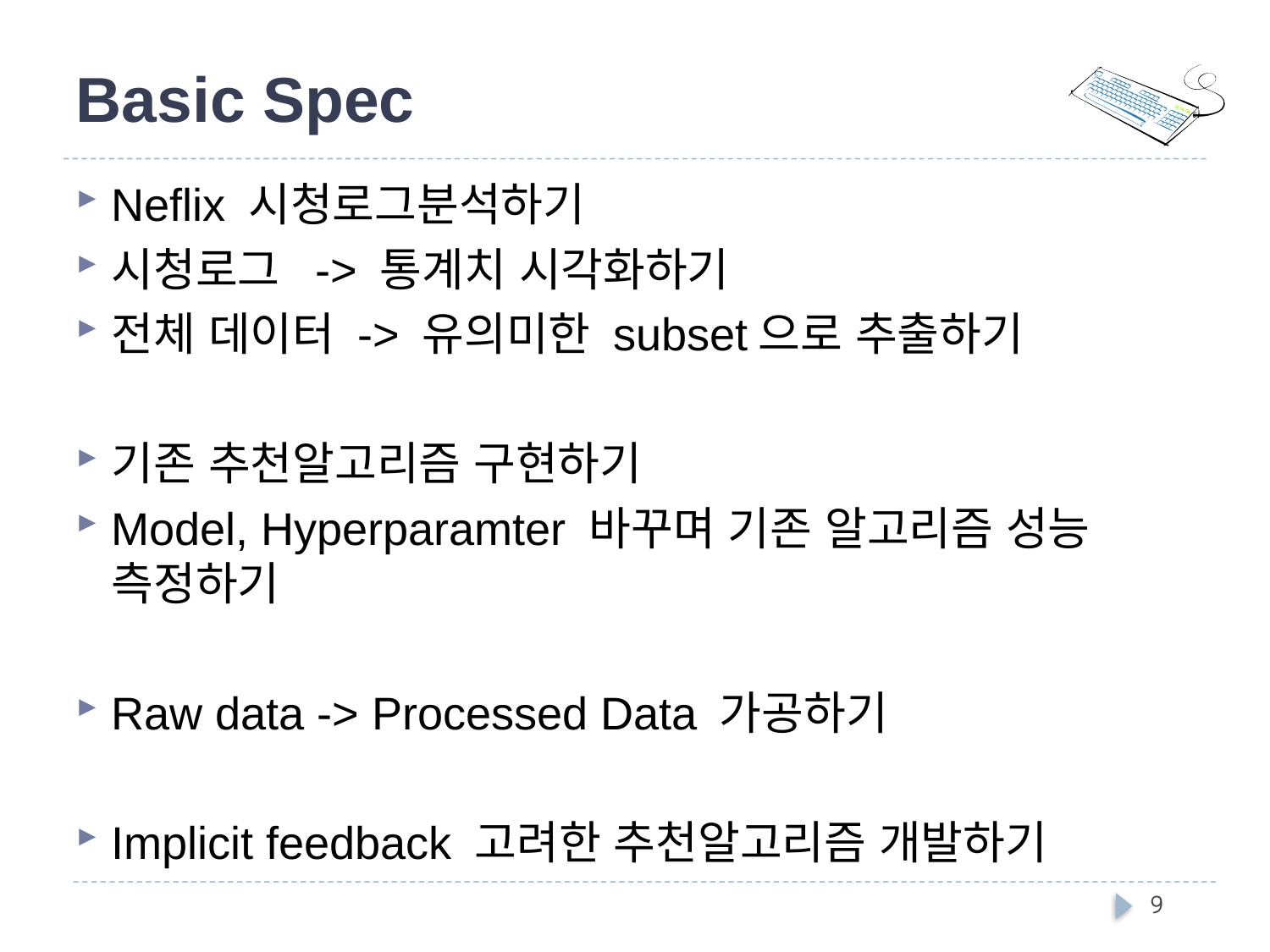

# Basic Spec
Neflix 시청로그분석하기
시청로그  -> 통계치 시각화하기
전체 데이터 -> 유의미한 subset으로 추출하기

기존 추천알고리즘 구현하기
Model, Hyperparamter 바꾸며 기존 알고리즘 성능 측정하기

Raw data -> Processed Data 가공하기

Implicit feedback 고려한 추천알고리즘 개발하기
9